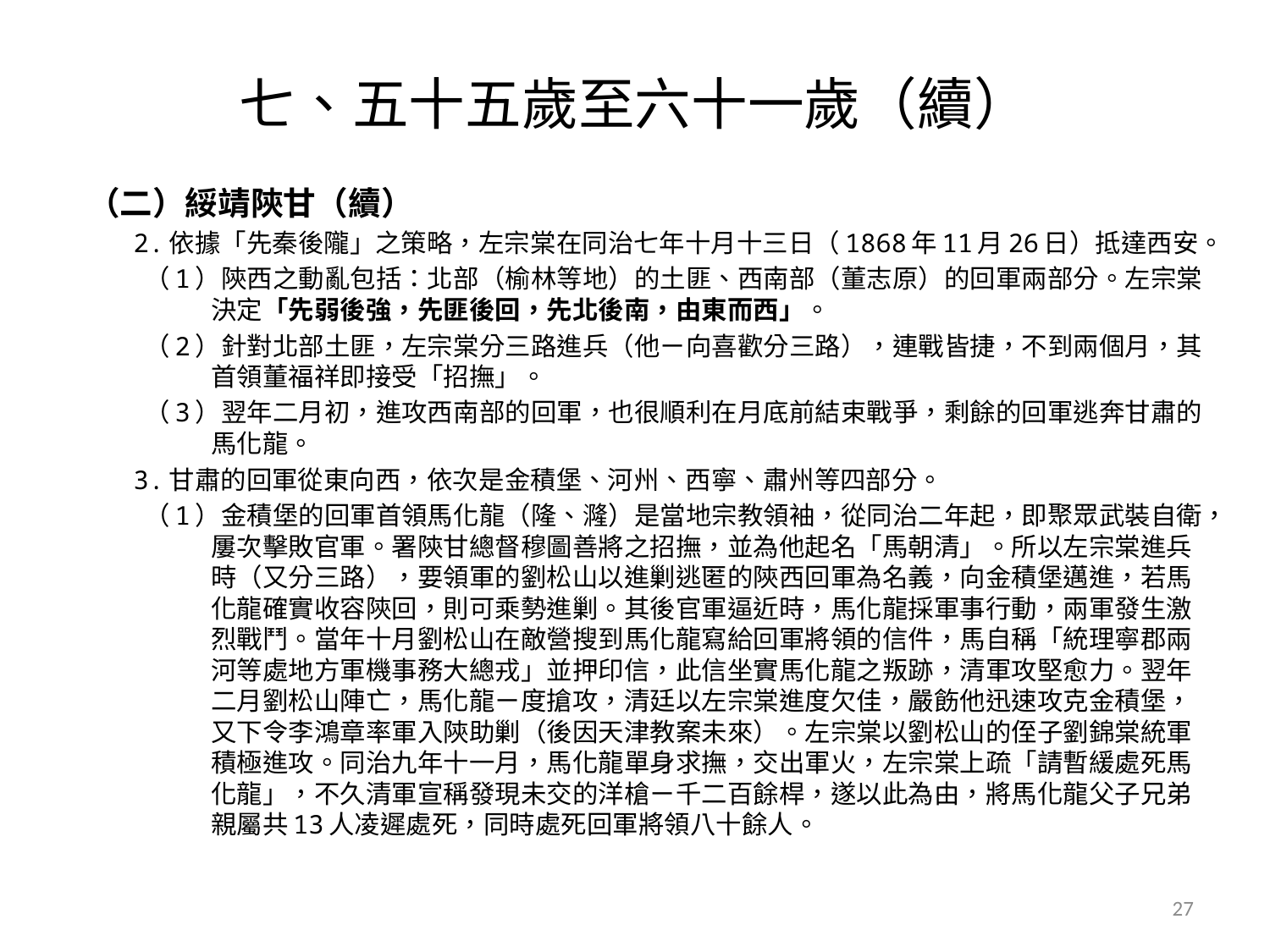

# 七、五十五歲至六十一歲（續）
（二）綏靖陝甘（續）
2.依據「先秦後隴」之策略，左宗棠在同治七年十月十三日（1868年11月26日）抵達西安。
（1）陝西之動亂包括：北部（榆林等地）的土匪、西南部（董志原）的回軍兩部分。左宗棠決定「先弱後強，先匪後回，先北後南，由東而西」。
（2）針對北部土匪，左宗棠分三路進兵（他ㄧ向喜歡分三路），連戰皆捷，不到兩個月，其首領董福祥即接受「招撫」。
（3）翌年二月初，進攻西南部的回軍，也很順利在月底前結束戰爭，剩餘的回軍逃奔甘肅的馬化龍。
3.甘肅的回軍從東向西，依次是金積堡、河州、西寧、肅州等四部分。
（1）金積堡的回軍首領馬化龍（隆、漋）是當地宗教領袖，從同治二年起，即聚眾武裝自衛，屢次擊敗官軍。署陝甘總督穆圖善將之招撫，並為他起名「馬朝清」。所以左宗棠進兵時（又分三路），要領軍的劉松山以進剿逃匿的陝西回軍為名義，向金積堡邁進，若馬化龍確實收容陝回，則可乘勢進剿。其後官軍逼近時，馬化龍採軍事行動，兩軍發生激烈戰鬥。當年十月劉松山在敵營搜到馬化龍寫給回軍將領的信件，馬自稱「統理寧郡兩河等處地方軍機事務大總戎」並押印信，此信坐實馬化龍之叛跡，清軍攻堅愈力。翌年二月劉松山陣亡，馬化龍ㄧ度搶攻，清廷以左宗棠進度欠佳，嚴飭他迅速攻克金積堡，又下令李鴻章率軍入陝助剿（後因天津教案未來）。左宗棠以劉松山的侄子劉錦棠統軍積極進攻。同治九年十一月，馬化龍單身求撫，交出軍火，左宗棠上疏「請暫緩處死馬化龍」，不久清軍宣稱發現未交的洋槍ㄧ千二百餘桿，遂以此為由，將馬化龍父子兄弟親屬共13人凌遲處死，同時處死回軍將領八十餘人。

27